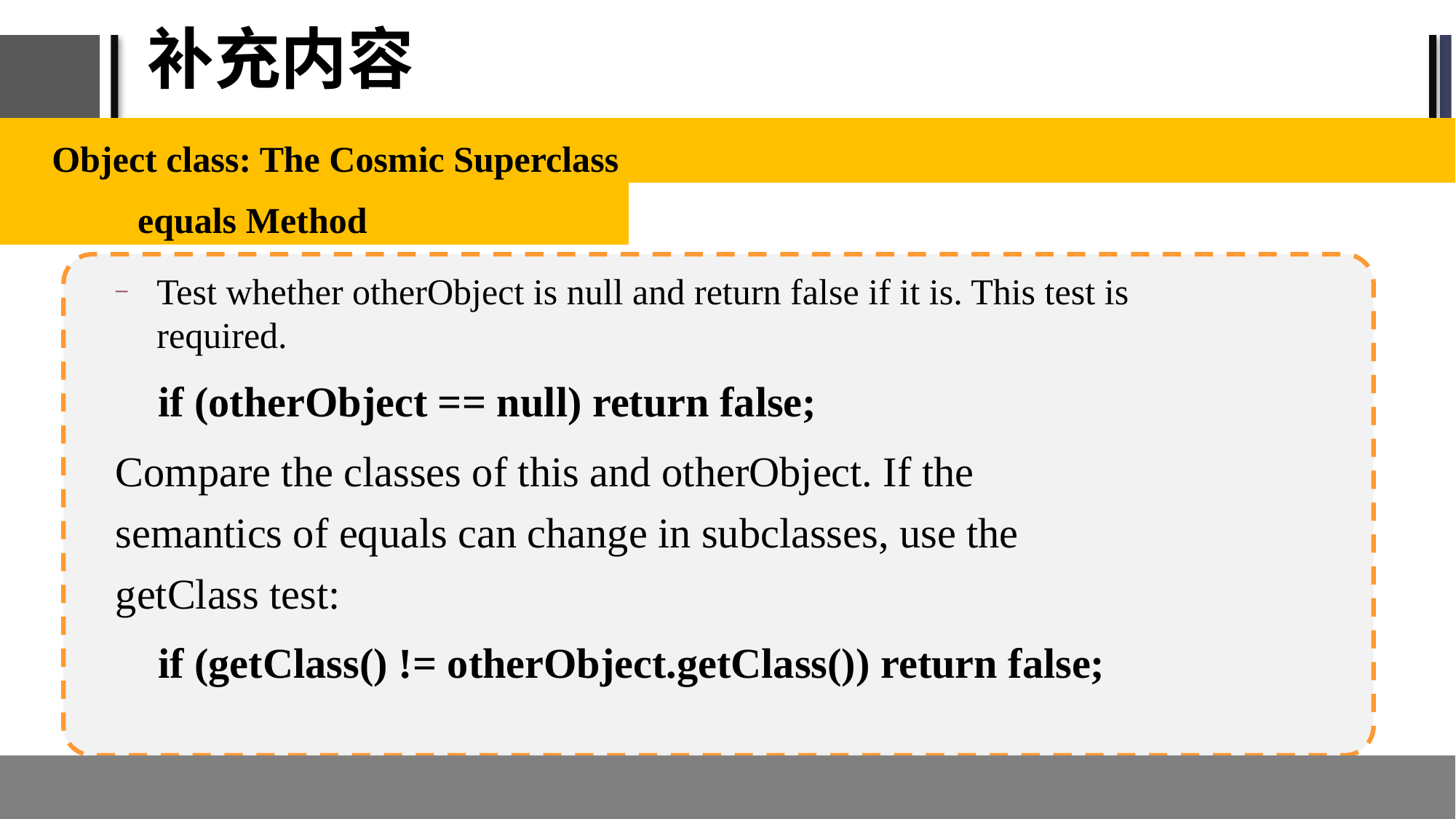

# 补充内容

Object class: The Cosmic Superclass

	equals Method

Test whether otherObject is null and return false if it is. This test is required.
    if (otherObject == null) return false;
Compare the classes of this and otherObject. If the semantics of equals can change in subclasses, use the getClass test:
    if (getClass() != otherObject.getClass()) return false;